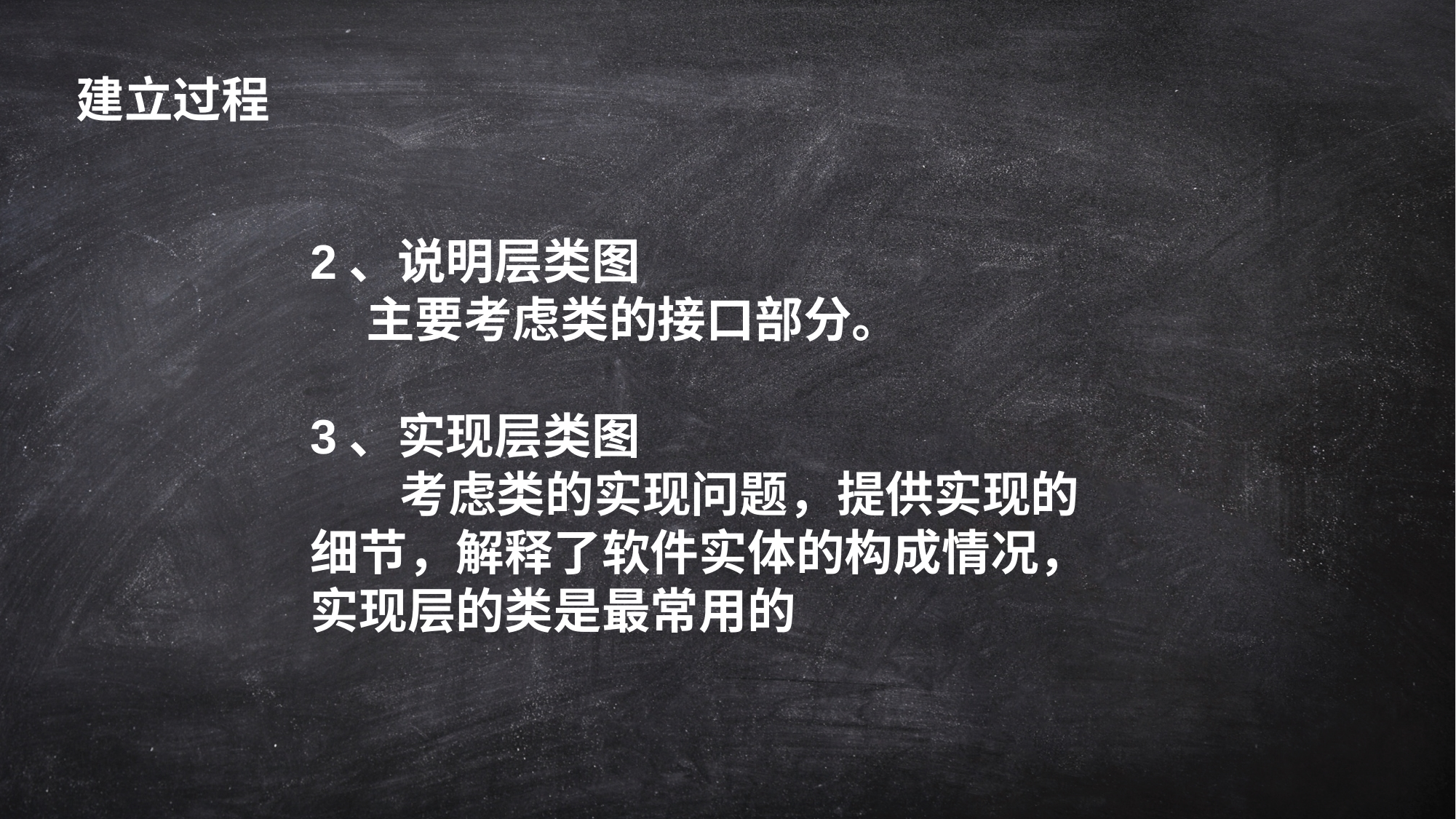

建立过程
2、说明层类图
    主要考虑类的接口部分。

3、实现层类图
       考虑类的实现问题，提供实现的细节，解释了软件实体的构成情况，实现层的类是最常用的